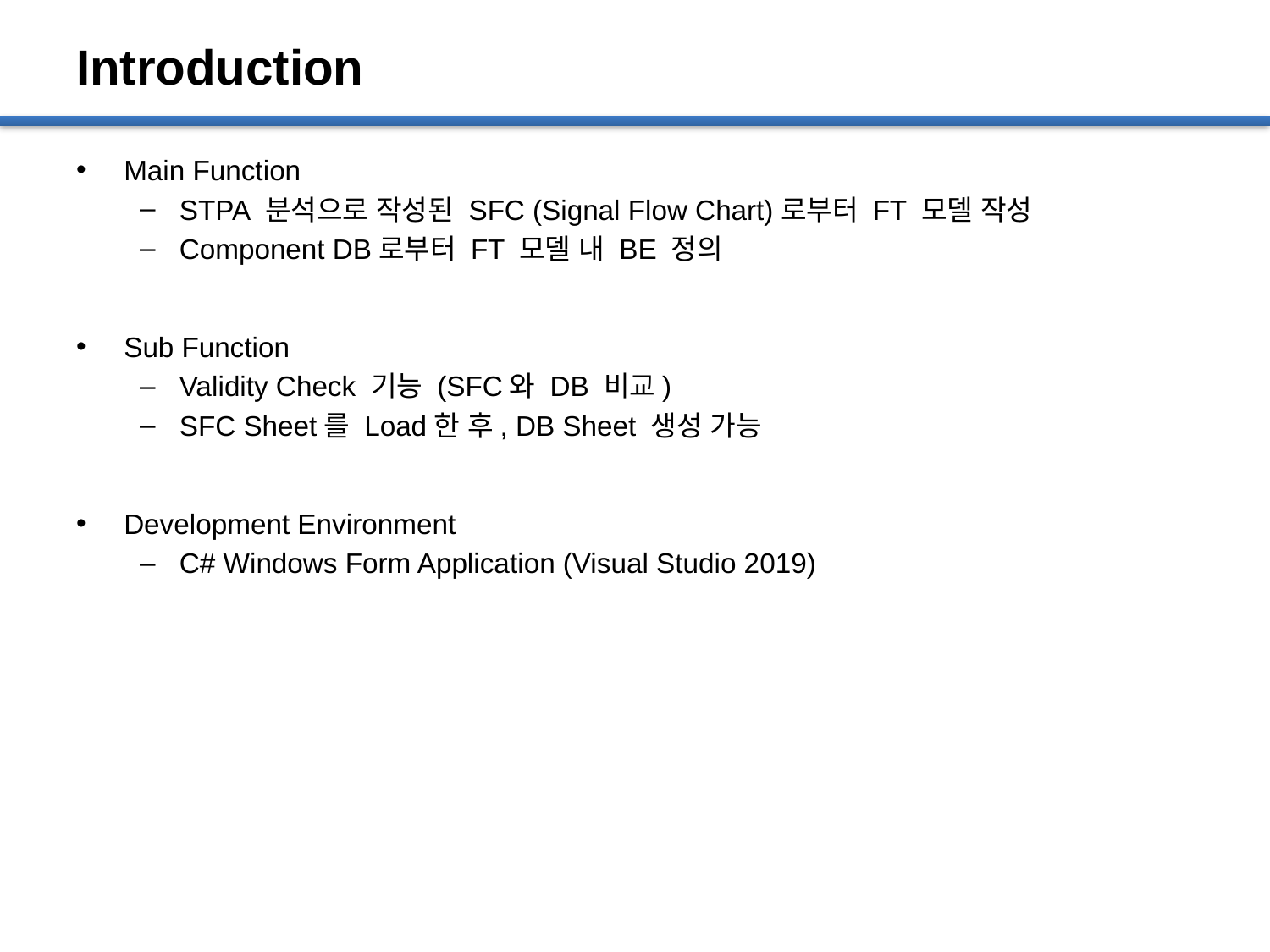

# Introduction
Main Function
STPA 분석으로 작성된 SFC (Signal Flow Chart)로부터 FT 모델 작성
Component DB로부터 FT 모델 내 BE 정의

Sub Function
Validity Check 기능 (SFC와 DB 비교)
SFC Sheet를 Load한 후, DB Sheet 생성 가능

Development Environment
C# Windows Form Application (Visual Studio 2019)